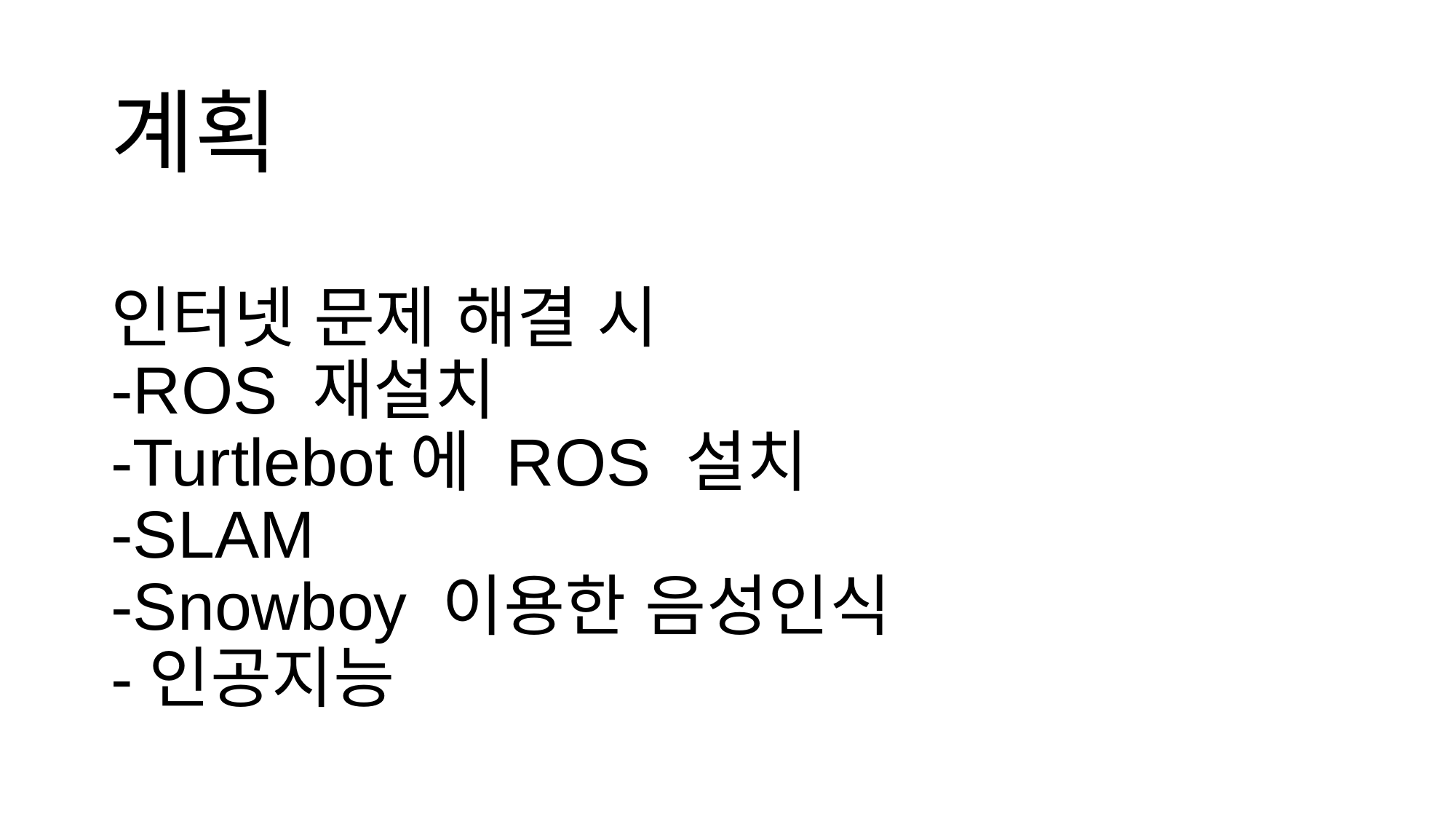

# 계획 인터넷 문제 해결 시 -ROS 재설치 -Turtlebot에 ROS 설치 -SLAM -Snowboy 이용한 음성인식 -인공지능